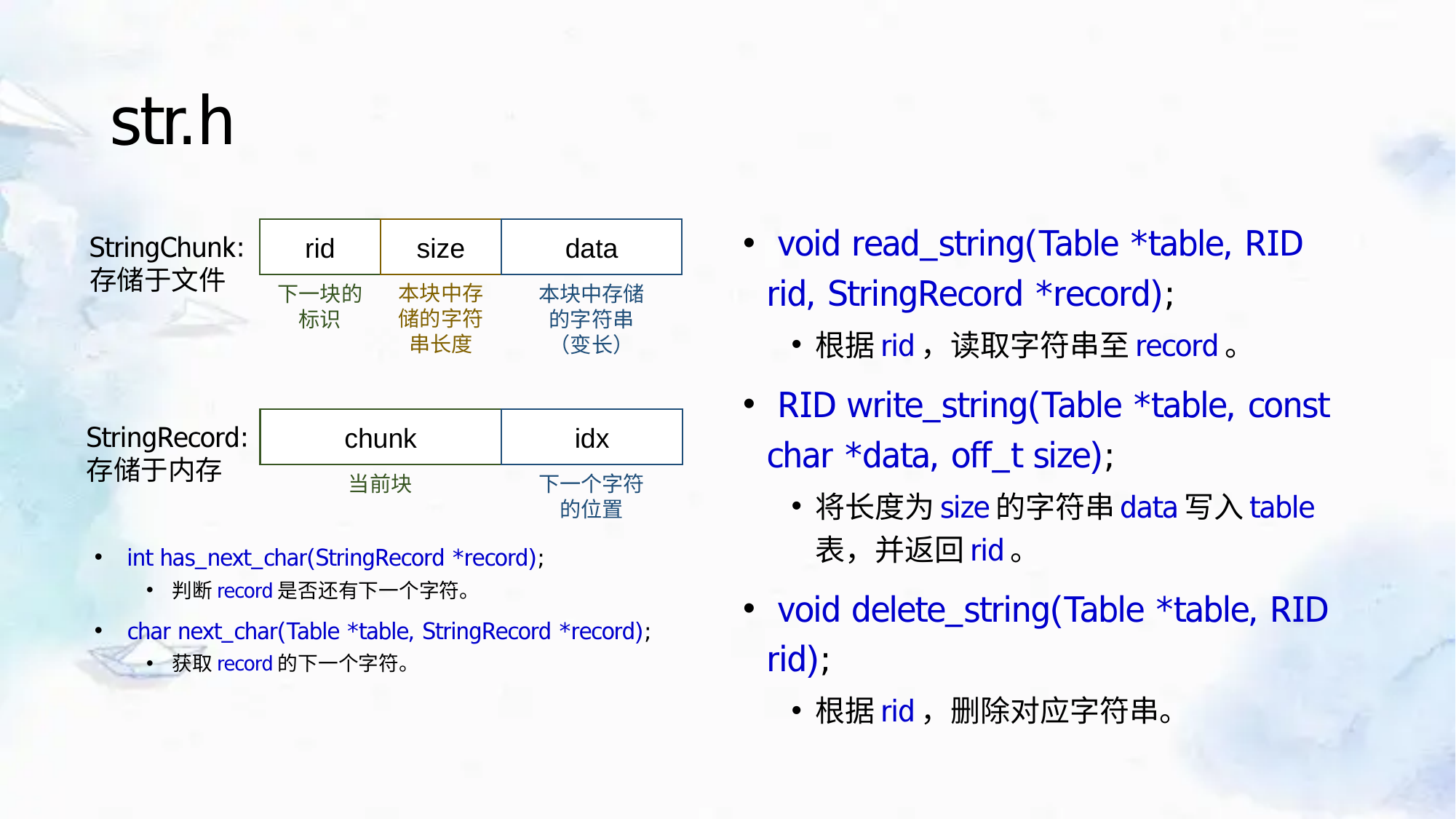

# str.h
 void read_string(Table *table, RID rid, StringRecord *record);
根据rid，读取字符串至record。
 RID write_string(Table *table, const char *data, off_t size);
将长度为size的字符串data写入table表，并返回rid。
 void delete_string(Table *table, RID rid);
根据rid，删除对应字符串。
rid
size
data
StringChunk:
存储于文件
本块中存储的字符串长度
下一块的标识
本块中存储的字符串（变长）
chunk
idx
StringRecord:
存储于内存
当前块
下一个字符的位置
 int has_next_char(StringRecord *record);
判断record是否还有下一个字符。
 char next_char(Table *table, StringRecord *record);
获取record的下一个字符。